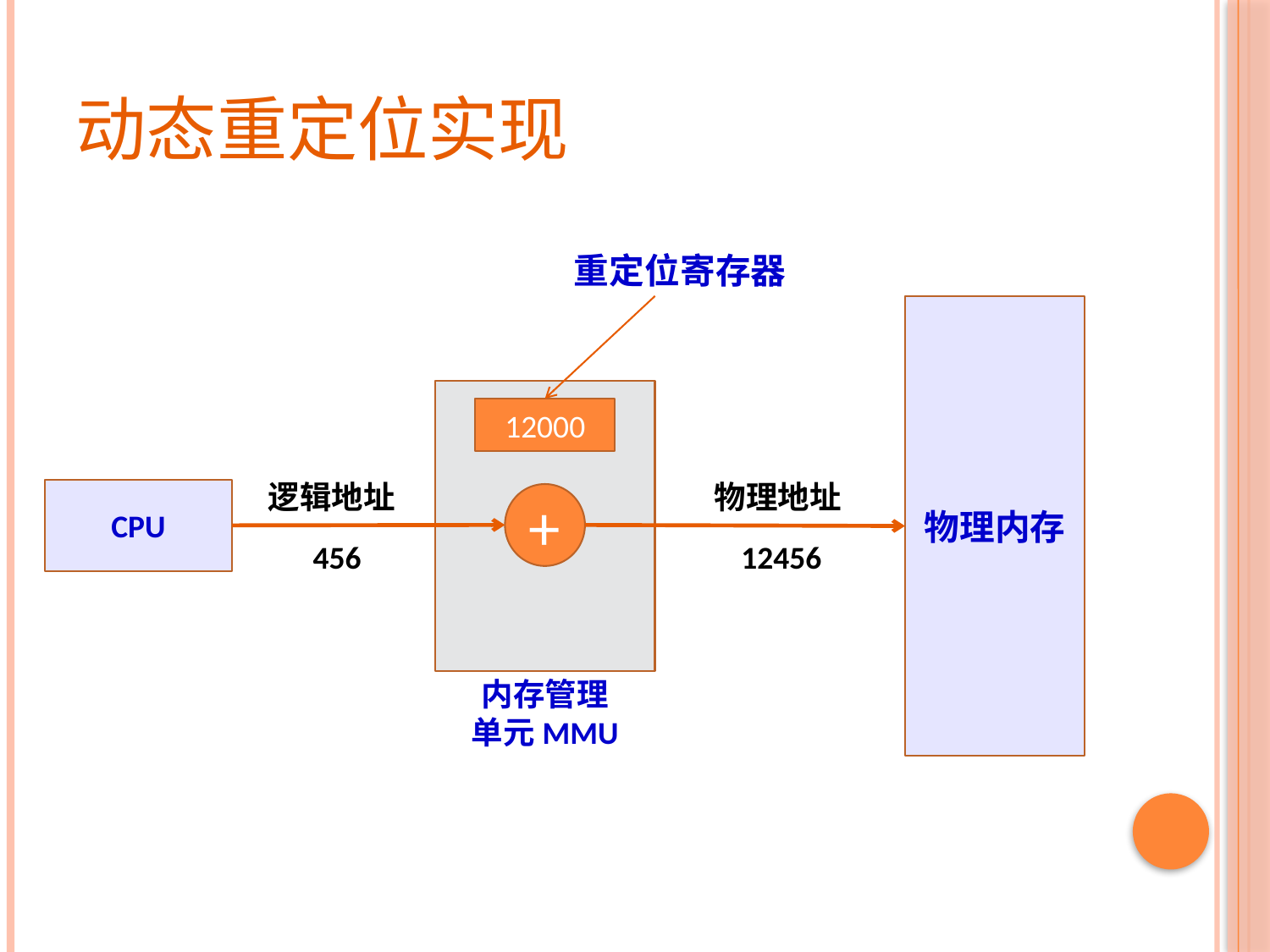

# 动态重定位实现
重定位寄存器
物理内存

12000
逻辑地址
物理地址
CPU
+
456
12456
内存管理单元MMU